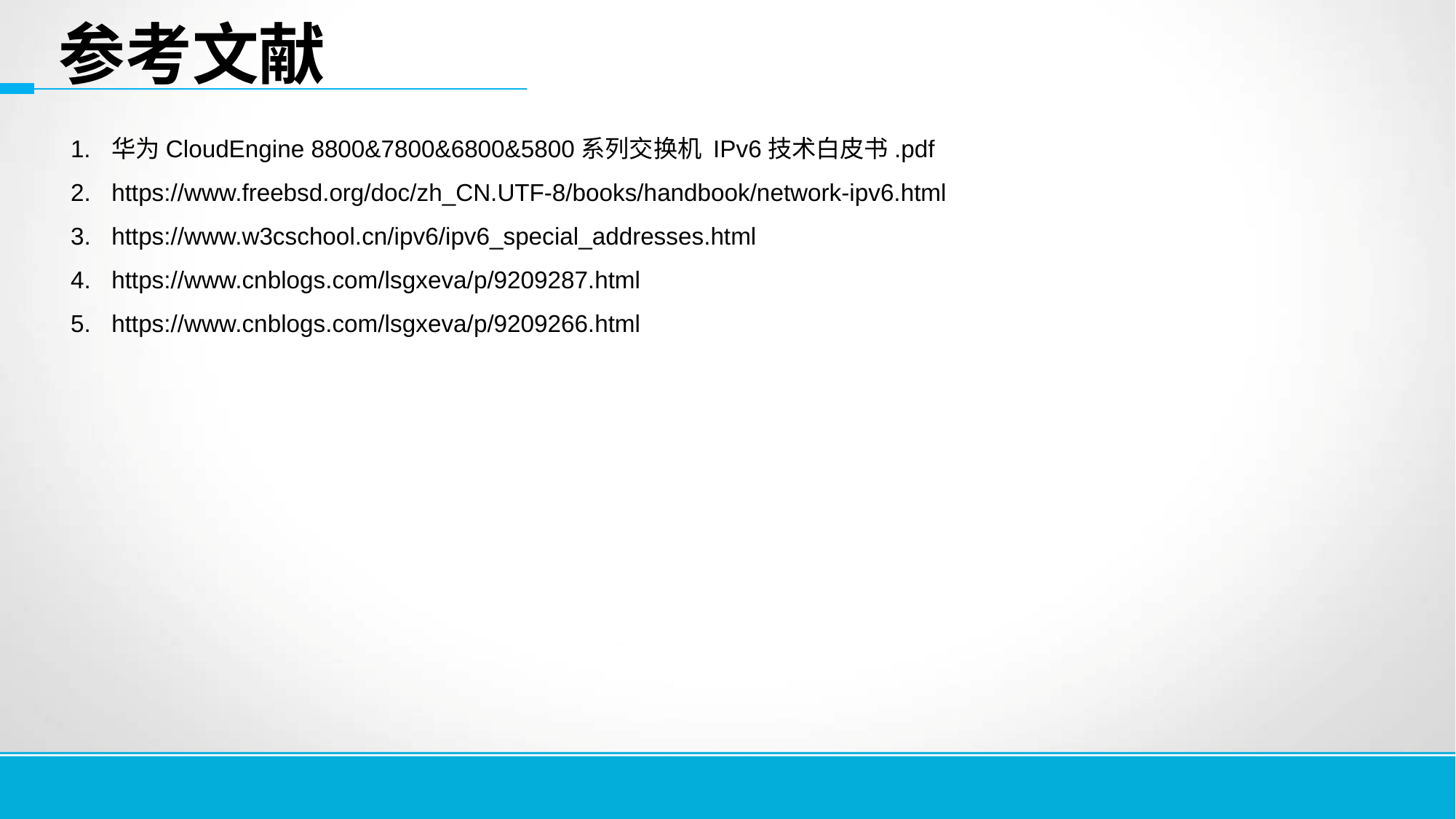

参考文献
华为CloudEngine 8800&7800&6800&5800系列交换机 IPv6技术白皮书.pdf
https://www.freebsd.org/doc/zh_CN.UTF-8/books/handbook/network-ipv6.html
https://www.w3cschool.cn/ipv6/ipv6_special_addresses.html
https://www.cnblogs.com/lsgxeva/p/9209287.html
https://www.cnblogs.com/lsgxeva/p/9209266.html